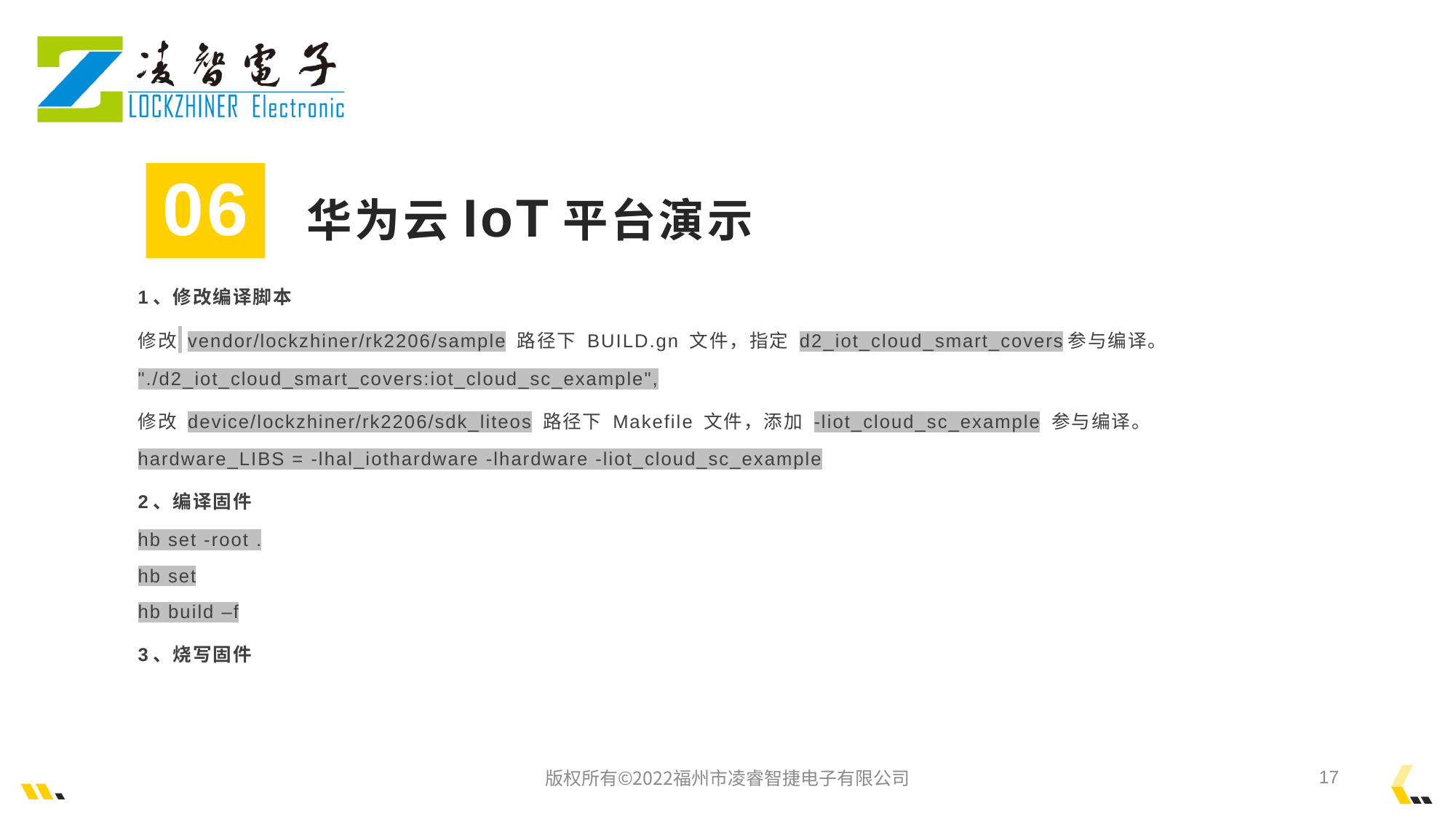

06
华为云IoT平台演示
1、修改编译脚本
修改 vendor/lockzhiner/rk2206/sample 路径下 BUILD.gn 文件，指定 d2_iot_cloud_smart_covers参与编译。
"./d2_iot_cloud_smart_covers:iot_cloud_sc_example",
修改 device/lockzhiner/rk2206/sdk_liteos 路径下 Makefile 文件，添加 -liot_cloud_sc_example 参与编译。
hardware_LIBS = -lhal_iothardware -lhardware -liot_cloud_sc_example
2、编译固件
hb set -root .
hb set
hb build –f
3、烧写固件
版权所有©2022福州市凌睿智捷电子有限公司
17